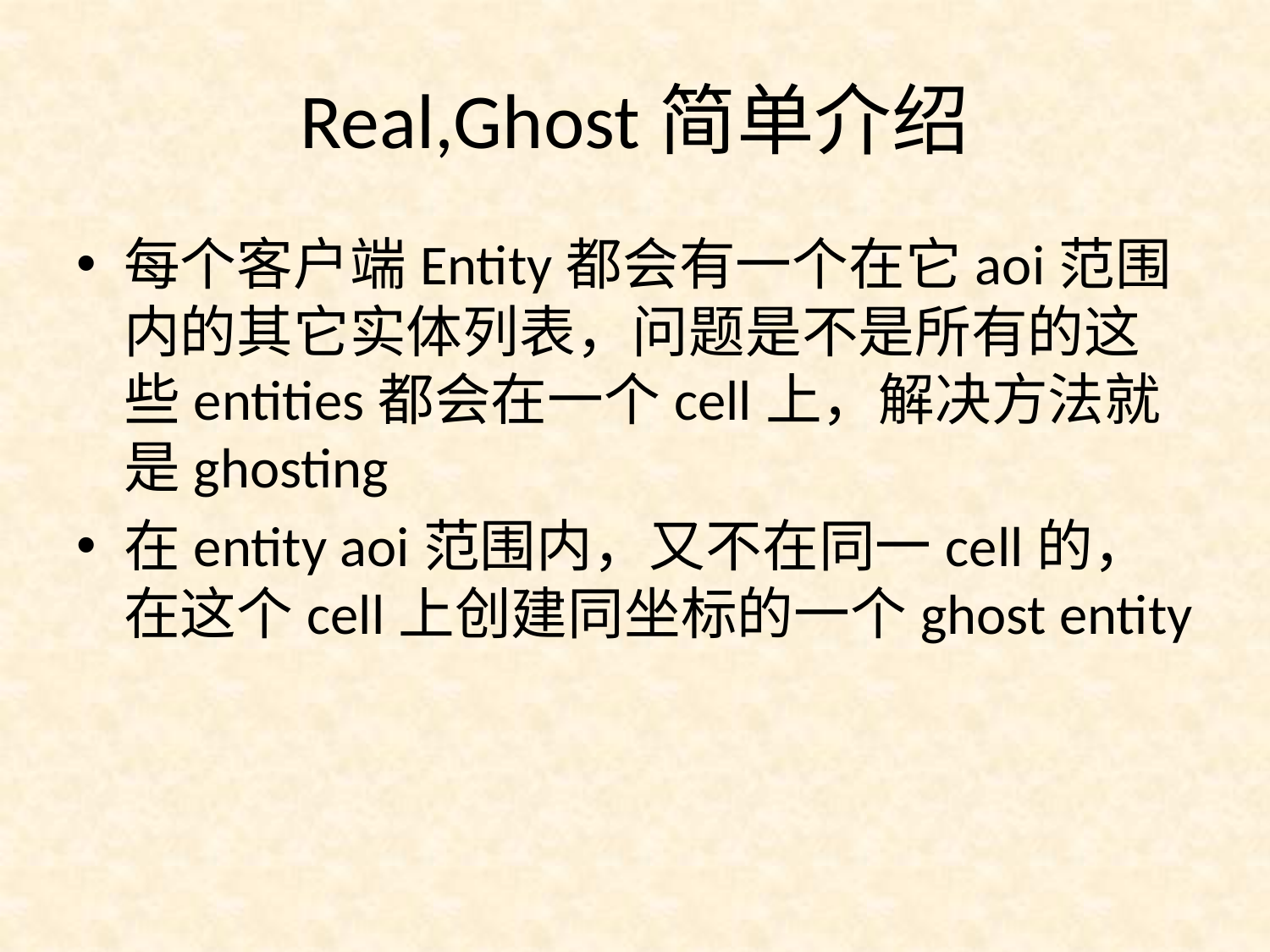

# Real,Ghost简单介绍
每个客户端Entity都会有一个在它aoi范围内的其它实体列表，问题是不是所有的这些entities都会在一个cell上，解决方法就是ghosting
在entity aoi范围内，又不在同一cell的，在这个cell上创建同坐标的一个ghost entity